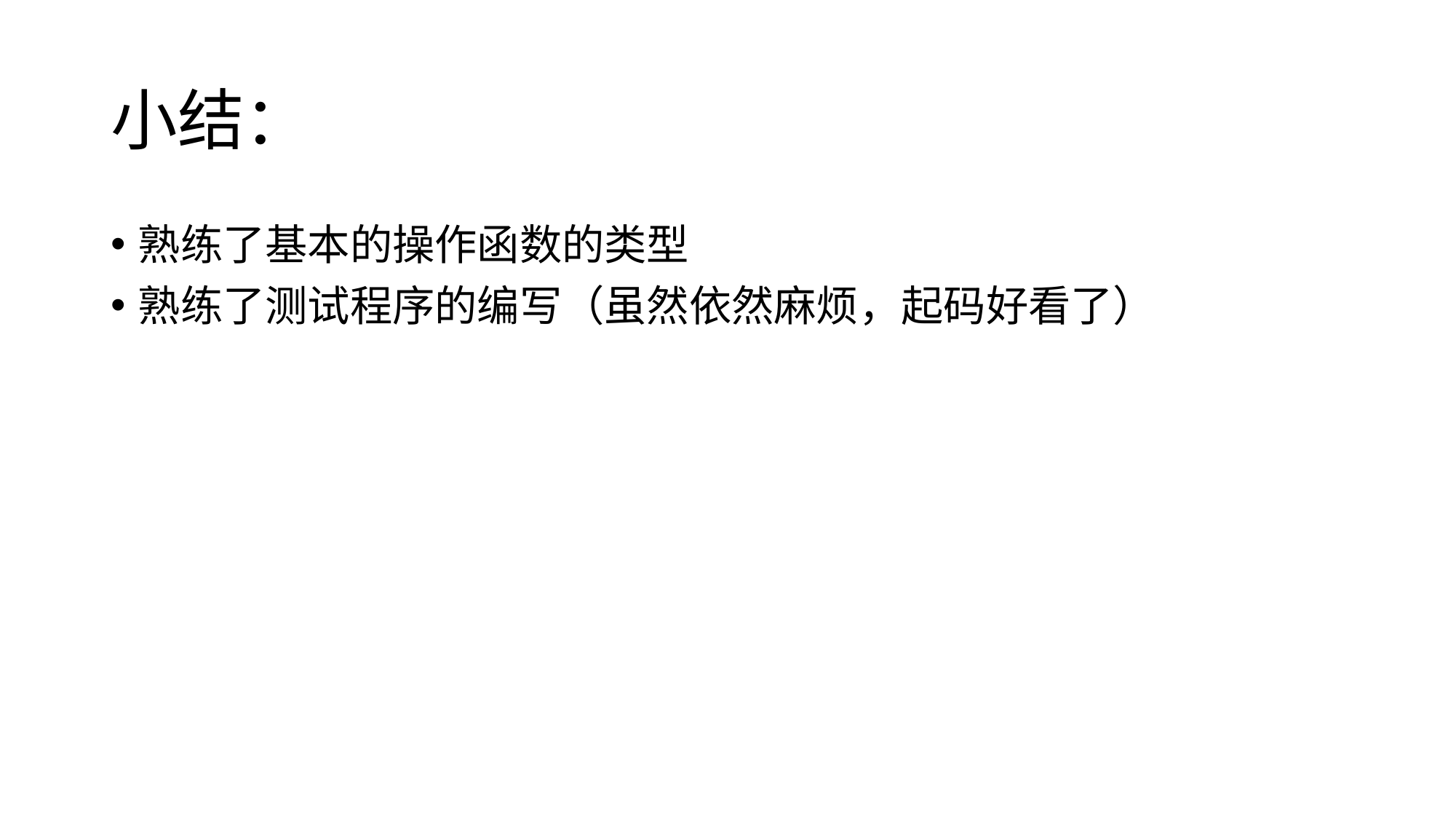

# 小结：
熟练了基本的操作函数的类型
熟练了测试程序的编写（虽然依然麻烦，起码好看了）